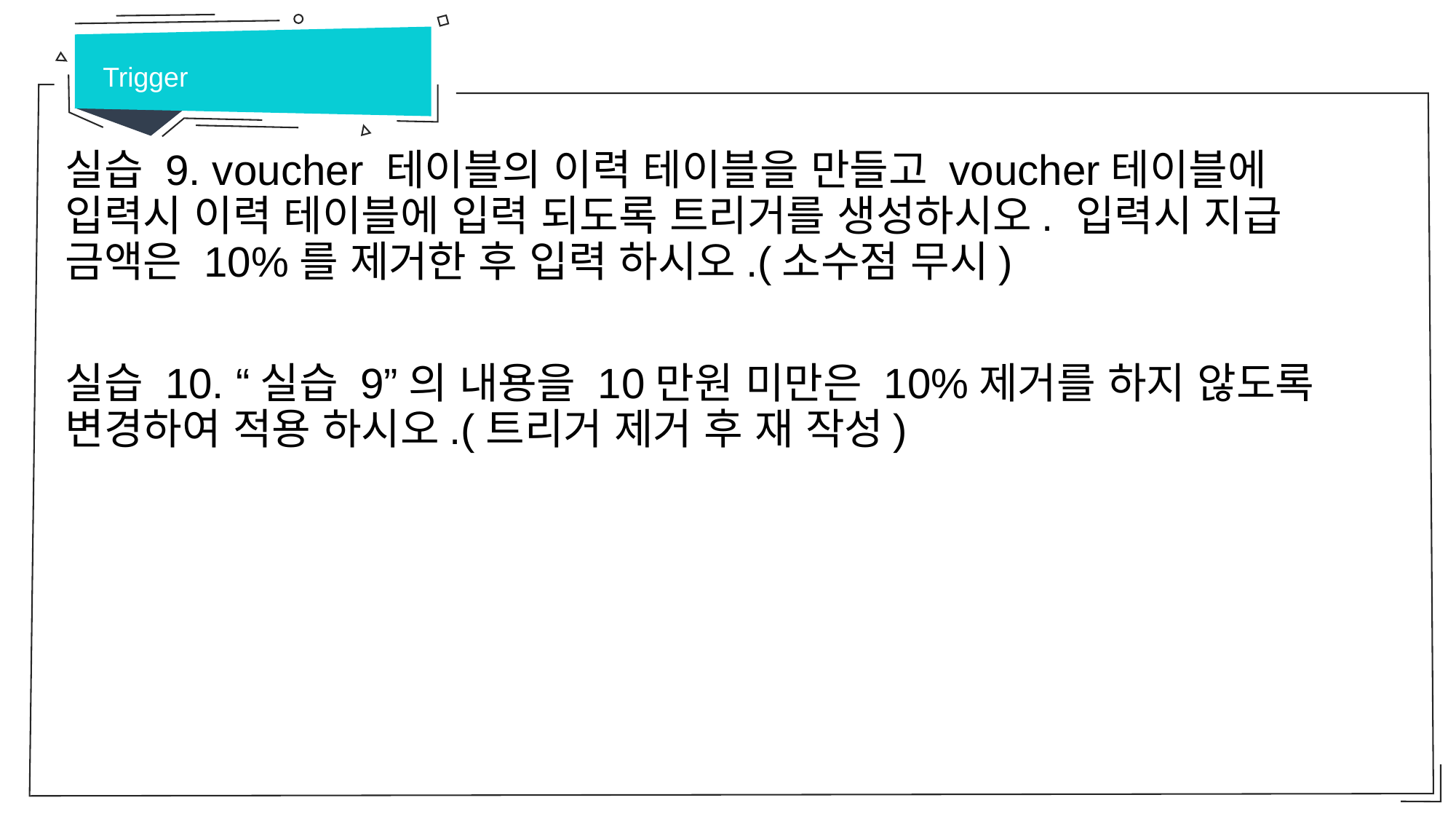

Trigger
실습 9. voucher 테이블의 이력 테이블을 만들고 voucher테이블에 입력시 이력 테이블에 입력 되도록 트리거를 생성하시오. 입력시 지급 금액은 10%를 제거한 후 입력 하시오.(소수점 무시)

실습 10. “실습 9”의 내용을 10만원 미만은 10%제거를 하지 않도록 변경하여 적용 하시오.(트리거 제거 후 재 작성)